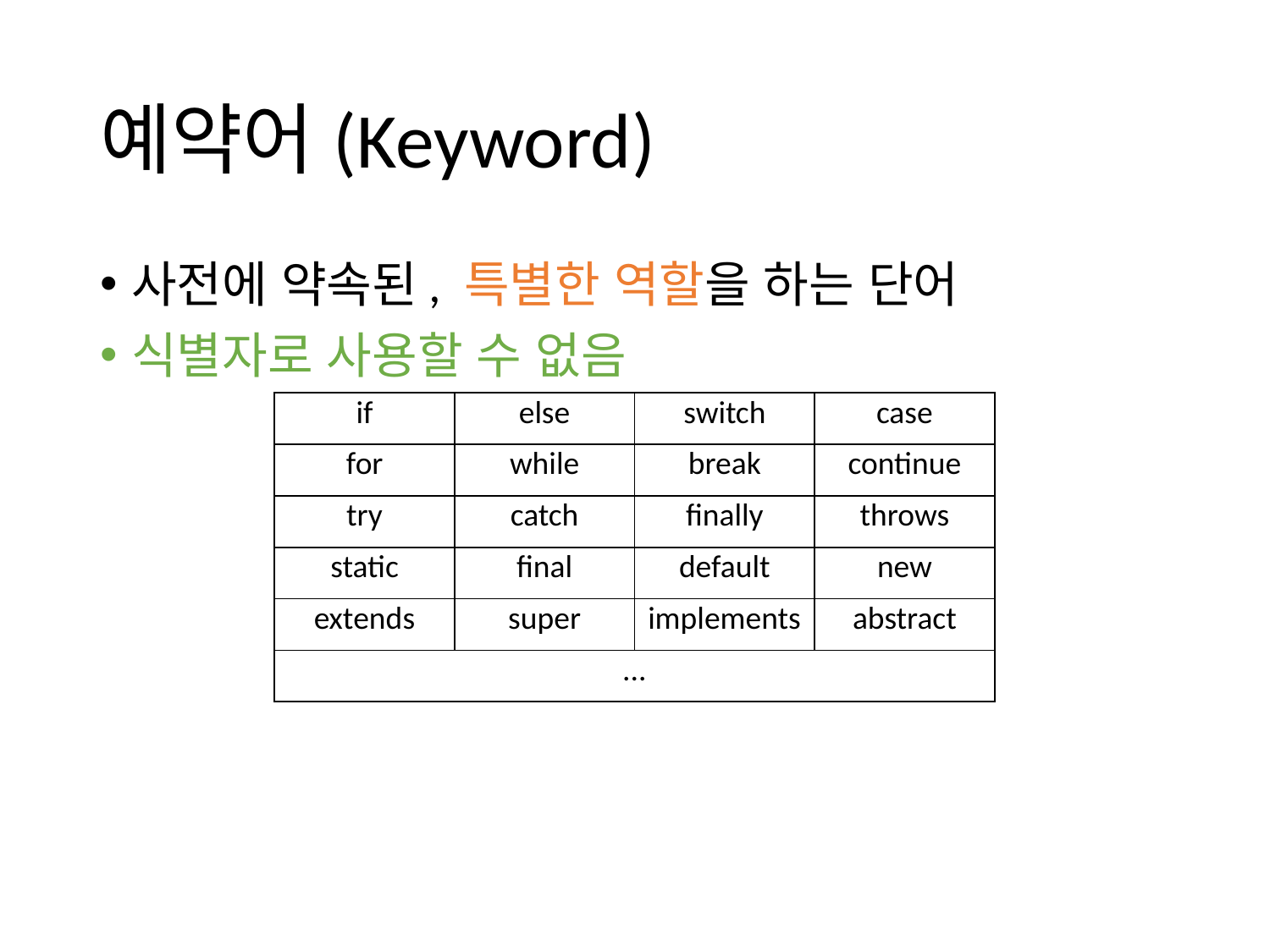

# 예약어(Keyword)
사전에 약속된, 특별한 역할을 하는 단어
식별자로 사용할 수 없음
| if | else | switch | case |
| --- | --- | --- | --- |
| for | while | break | continue |
| try | catch | finally | throws |
| static | final | default | new |
| extends | super | implements | abstract |
| ... |  |  |  |